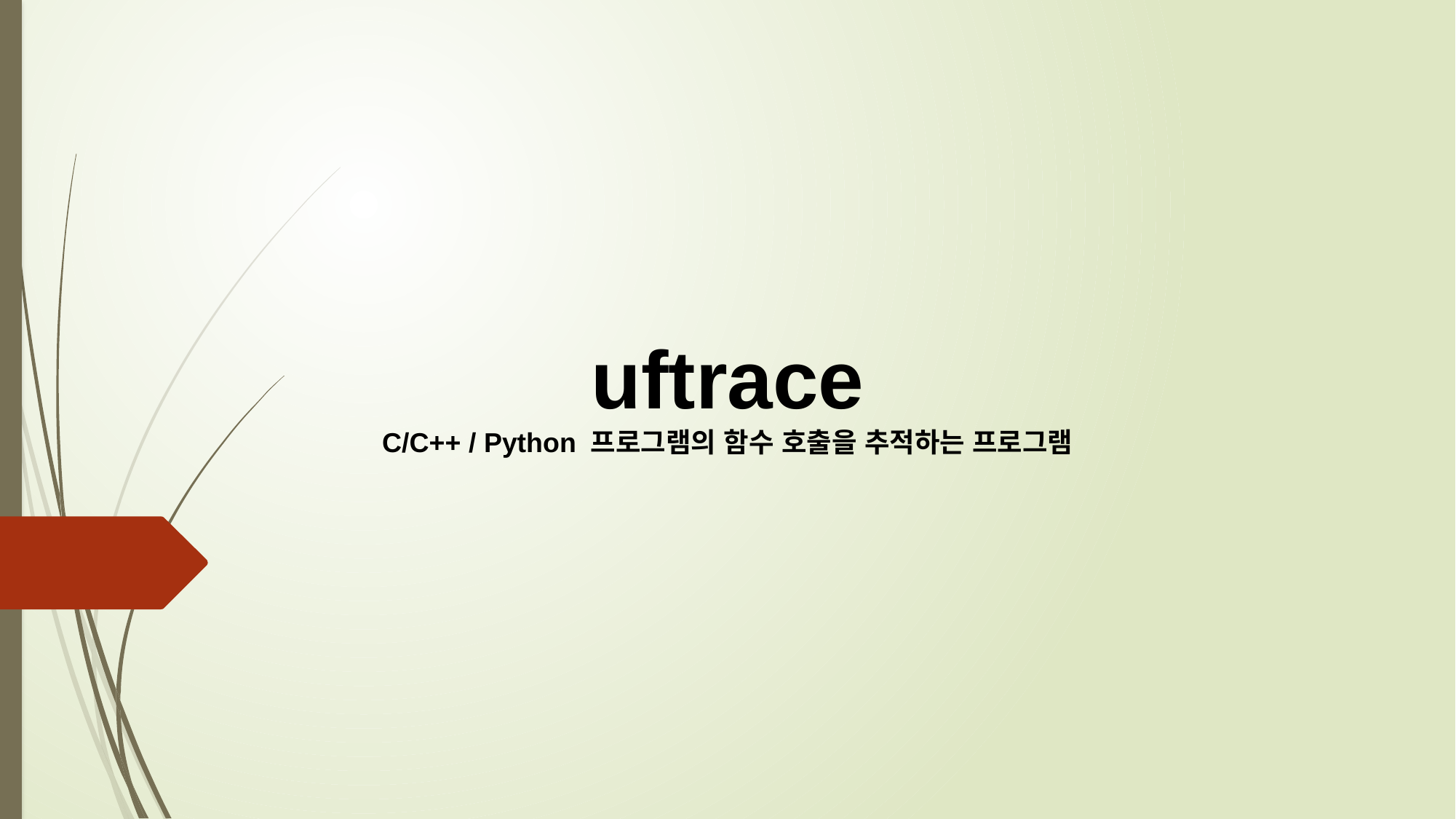

uftrace
C/C++ / Python 프로그램의 함수 호출을 추적하는 프로그램